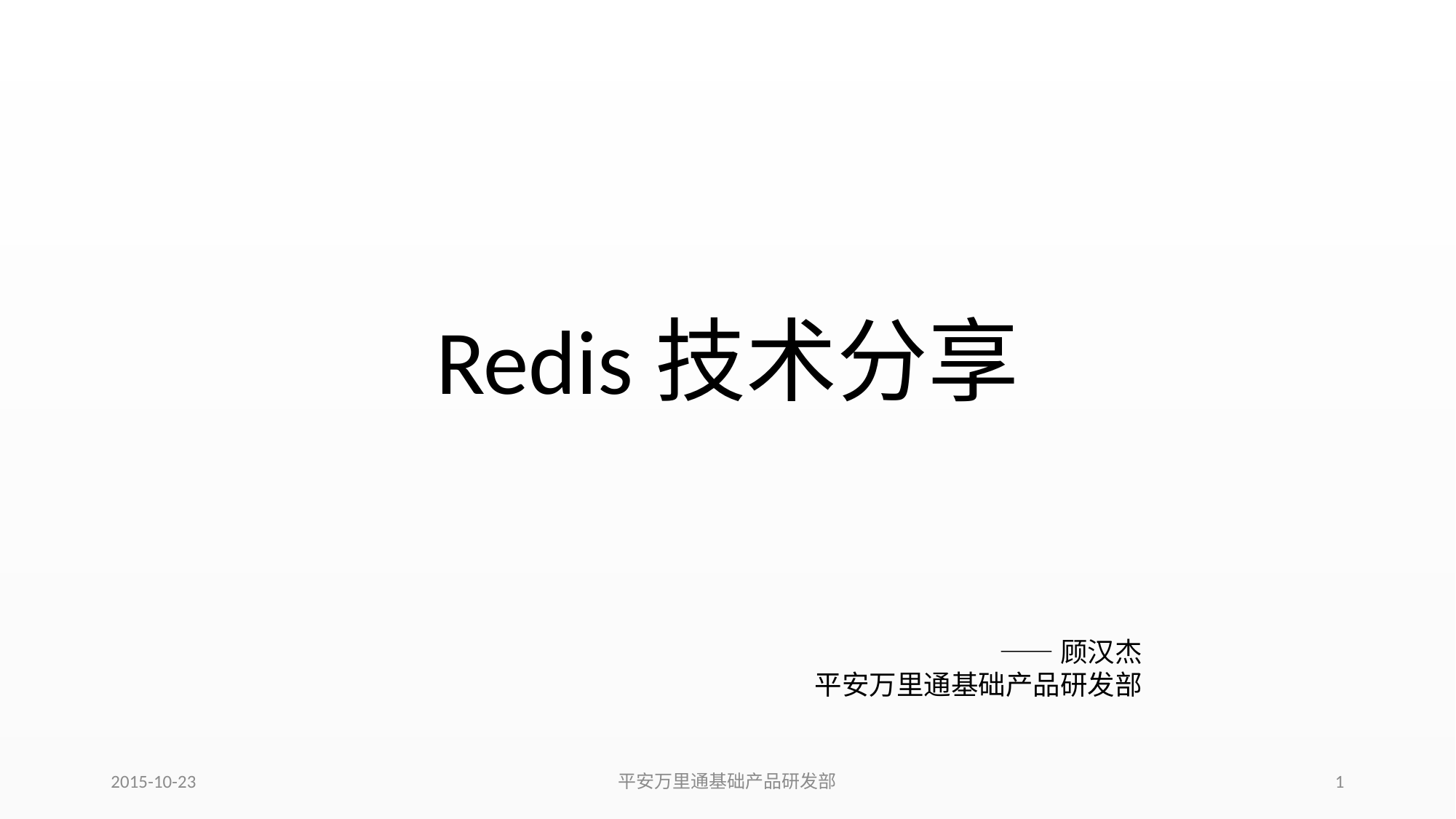

# Redis技术分享

——顾汉杰
平安万里通基础产品研发部
2015-10-23
平安万里通基础产品研发部
1